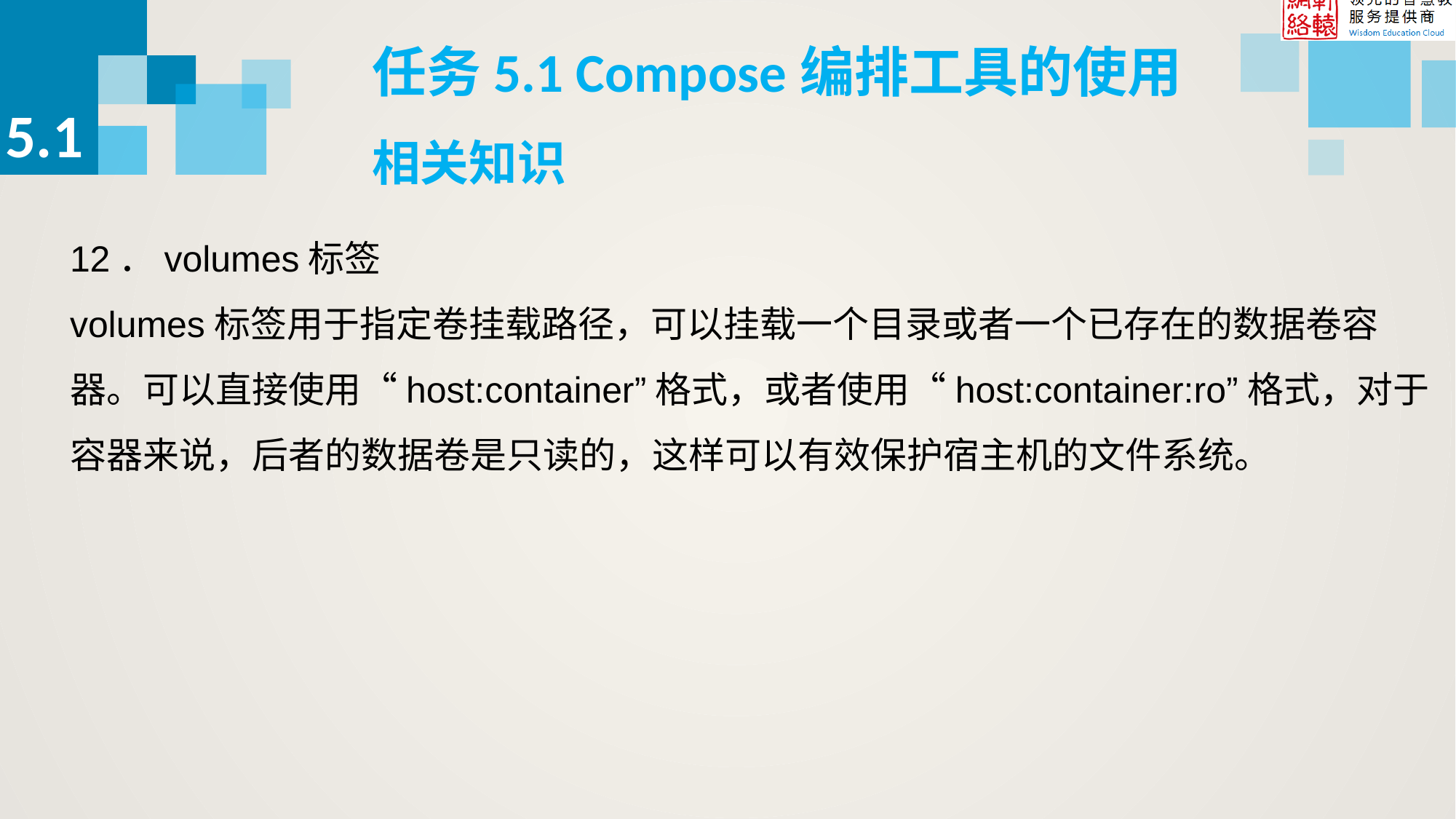

任务5.1 Compose编排工具的使用
5.1
相关知识
12．volumes标签
volumes标签用于指定卷挂载路径，可以挂载一个目录或者一个已存在的数据卷容器。可以直接使用“host:container”格式，或者使用“host:container:ro”格式，对于容器来说，后者的数据卷是只读的，这样可以有效保护宿主机的文件系统。